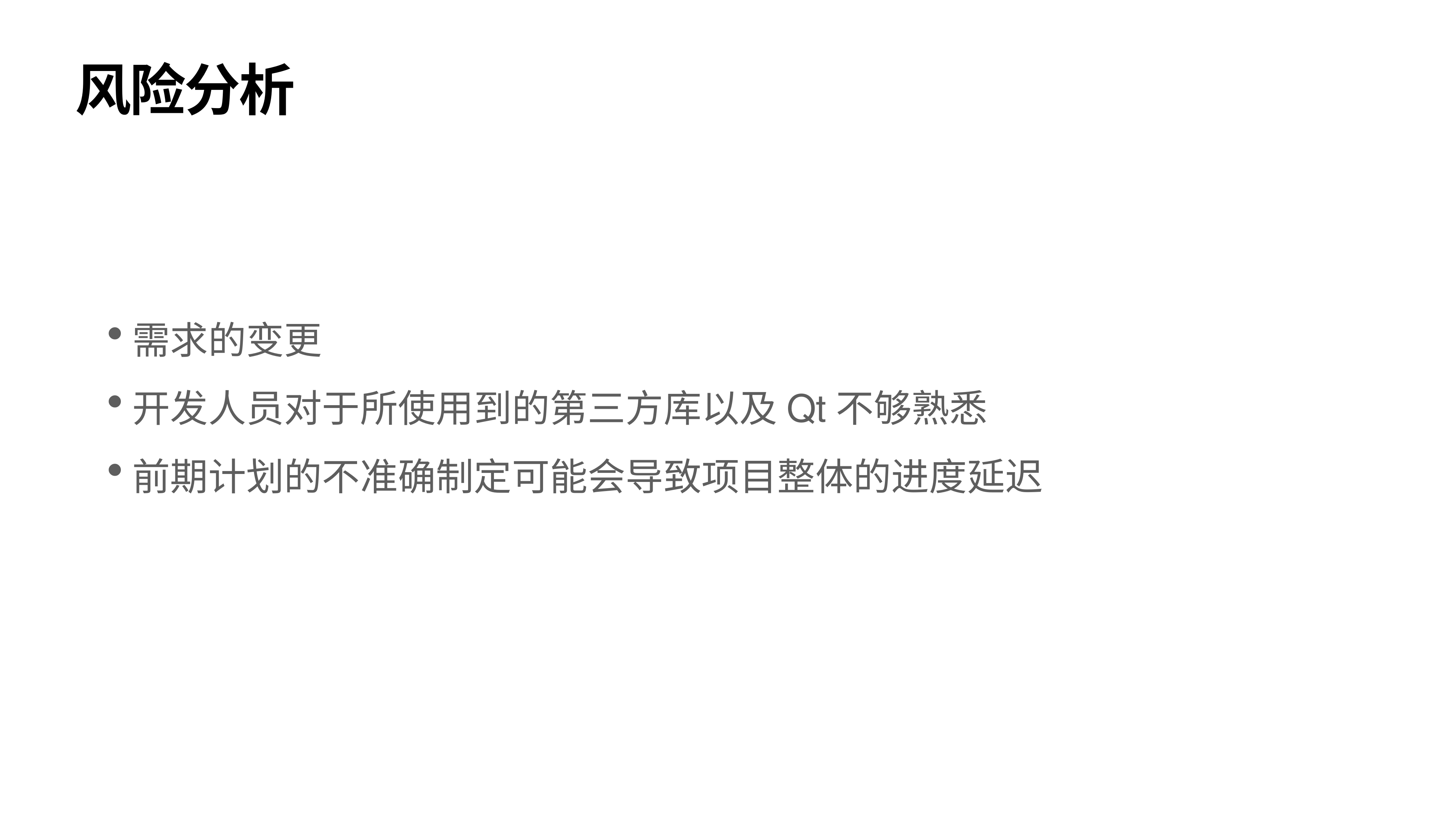

# 风险分析

需求的变更
开发人员对于所使用到的第三方库以及Qt不够熟悉
前期计划的不准确制定可能会导致项目整体的进度延迟